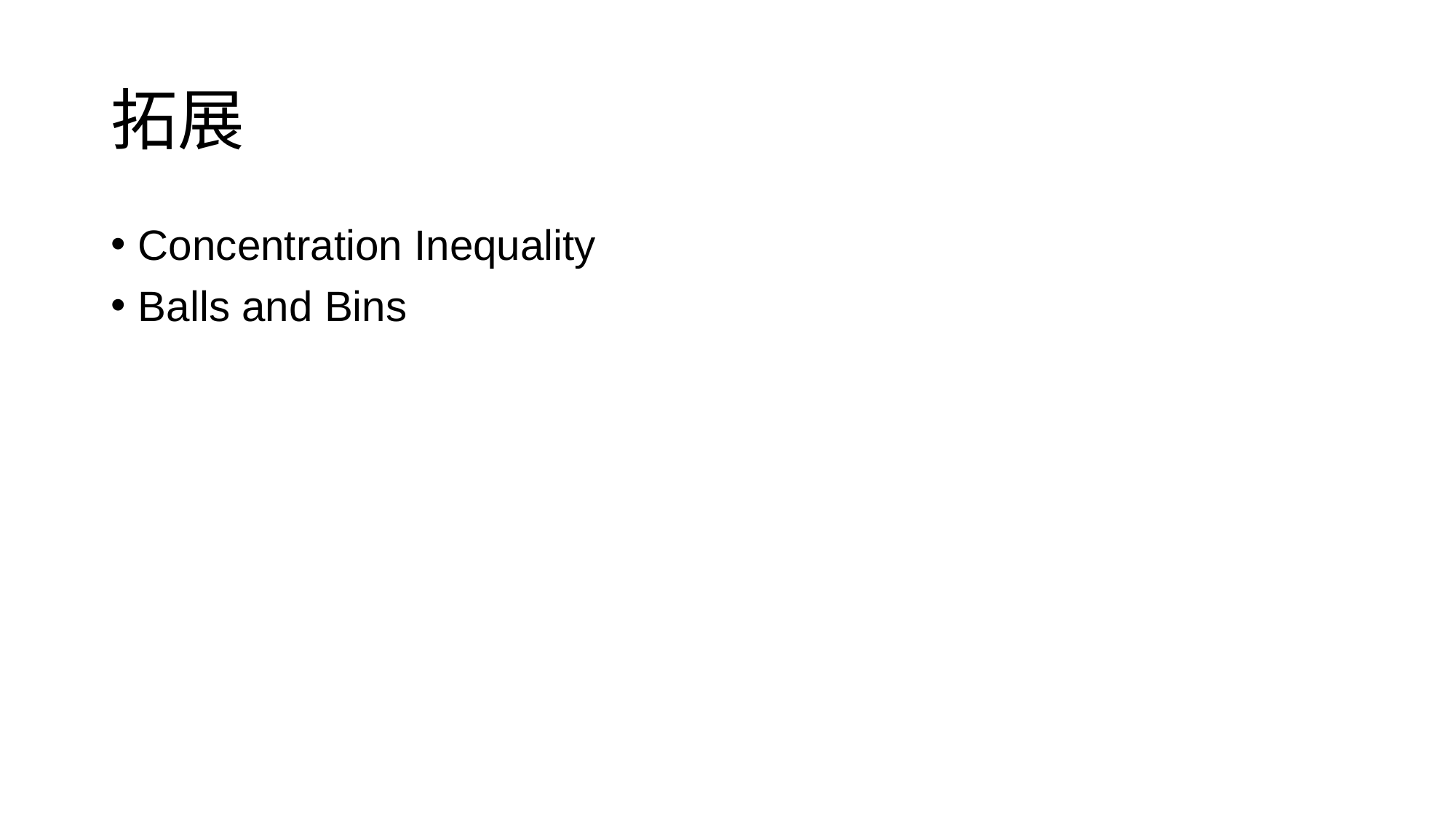

# 拓展
Concentration Inequality
Balls and Bins